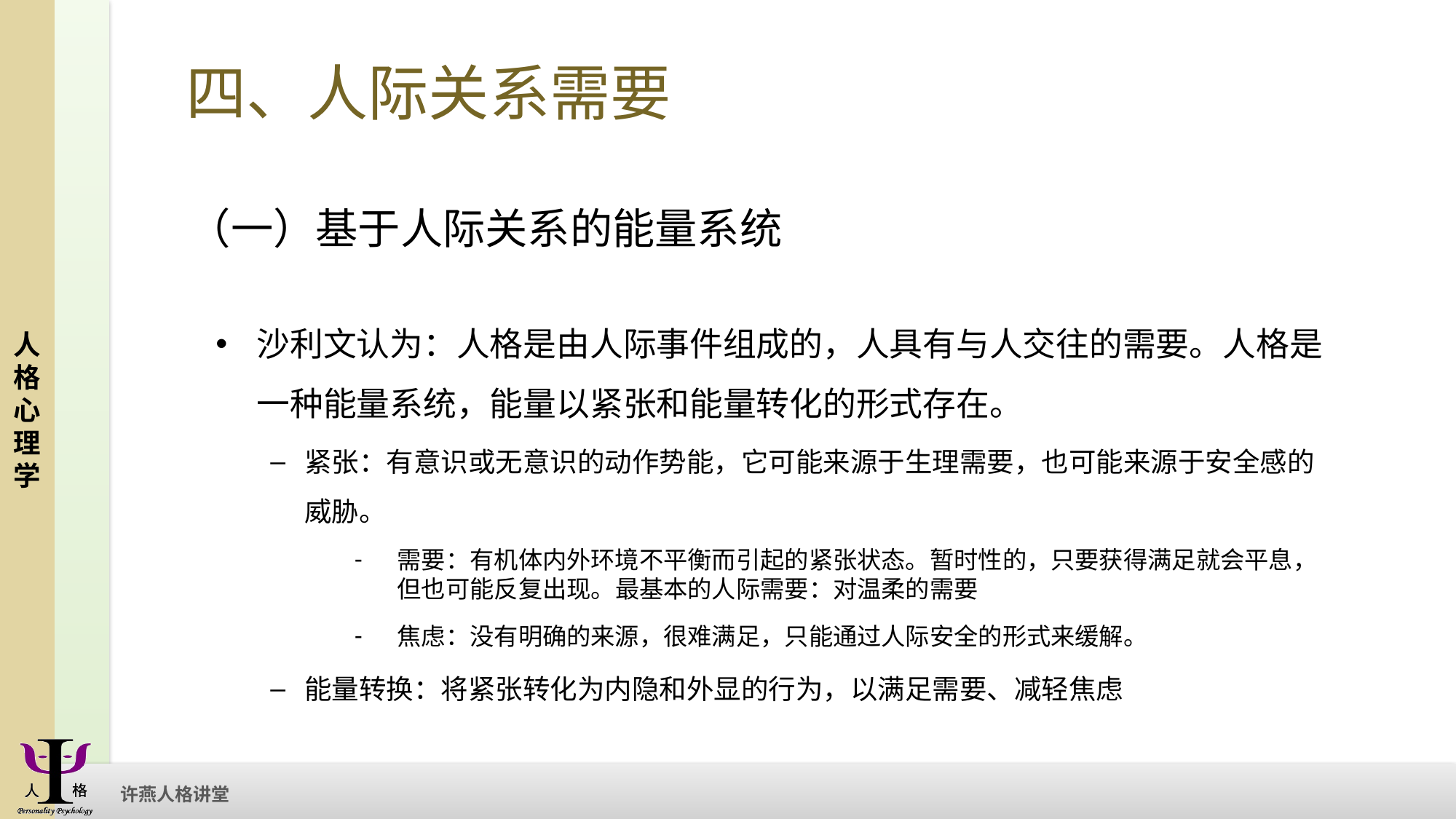

# 四、人际关系需要
（一）基于人际关系的能量系统
沙利文认为：人格是由人际事件组成的，人具有与人交往的需要。人格是一种能量系统，能量以紧张和能量转化的形式存在。
紧张：有意识或无意识的动作势能，它可能来源于生理需要，也可能来源于安全感的威胁。
需要：有机体内外环境不平衡而引起的紧张状态。暂时性的，只要获得满足就会平息，但也可能反复出现。最基本的人际需要：对温柔的需要
焦虑：没有明确的来源，很难满足，只能通过人际安全的形式来缓解。
能量转换：将紧张转化为内隐和外显的行为，以满足需要、减轻焦虑